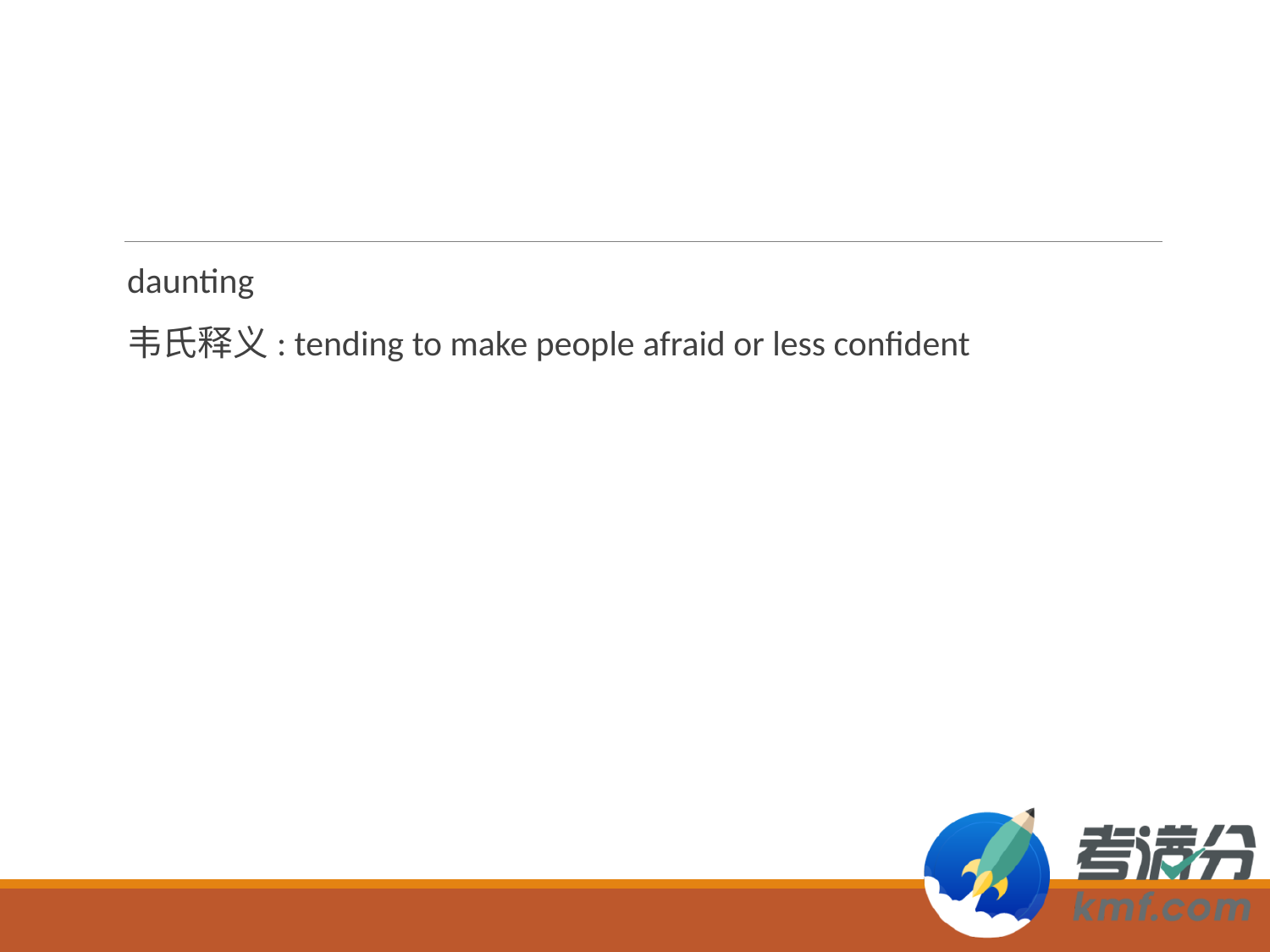

#
daunting
韦氏释义: tending to make people afraid or less confident